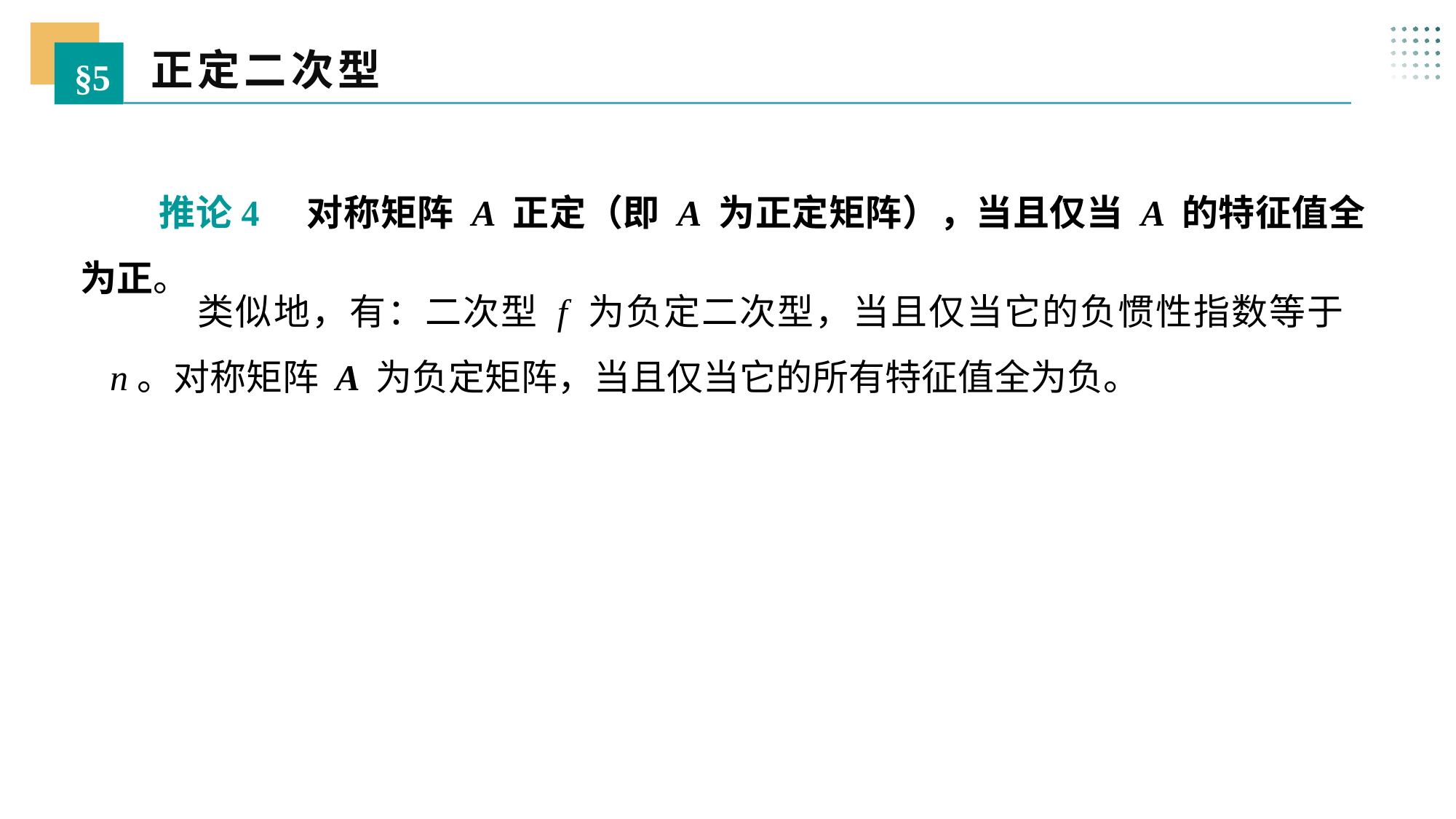

正定二次型
§5
        推论4    对称矩阵 A 正定（即 A 为正定矩阵），当且仅当 A 的特征值全为正。
        类似地，有：二次型 f 为负定二次型，当且仅当它的负惯性指数等于 n。对称矩阵 A 为负定矩阵，当且仅当它的所有特征值全为负。